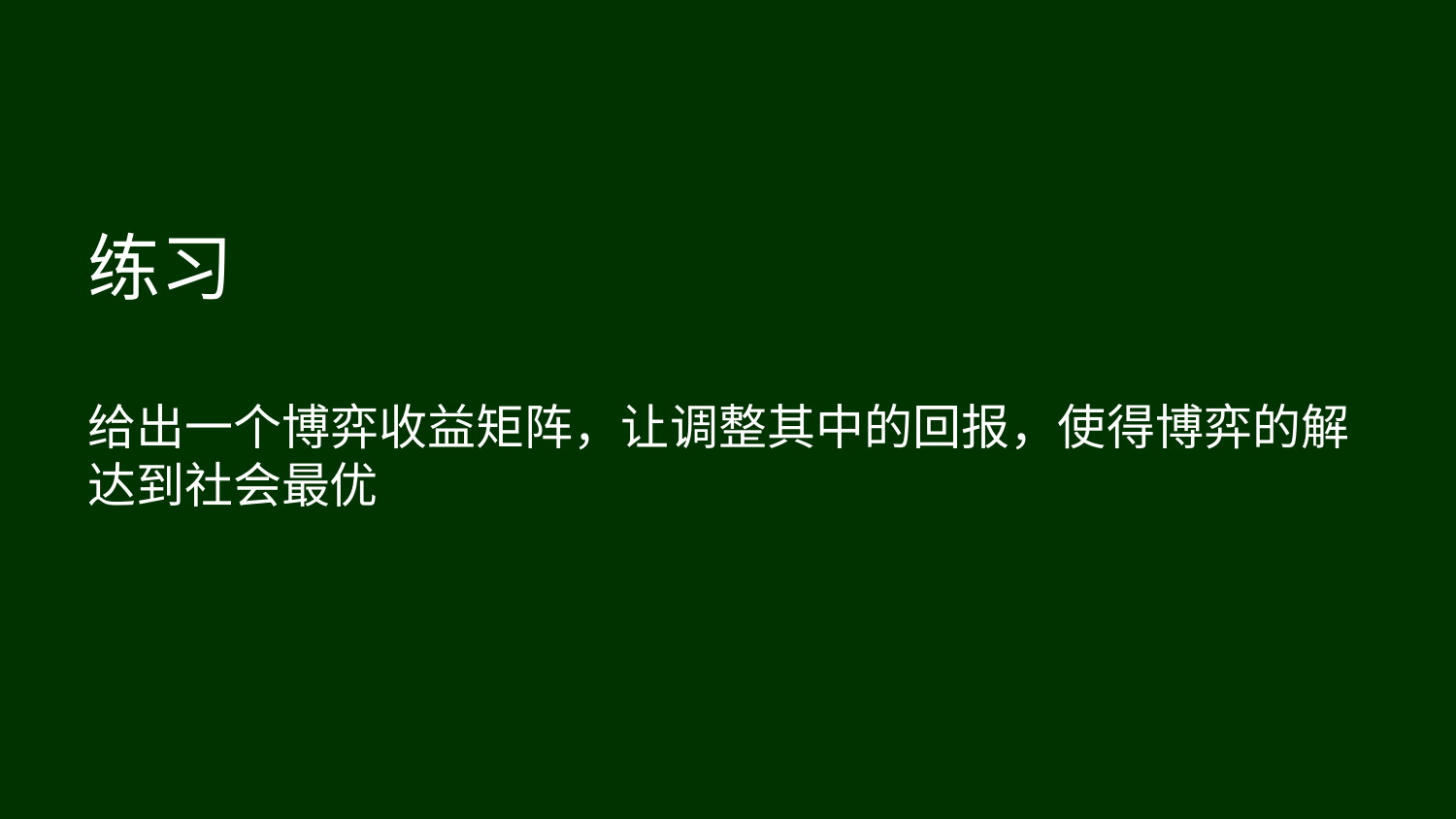

# 练习 给出一个博弈收益矩阵，让调整其中的回报，使得博弈的解达到社会最优